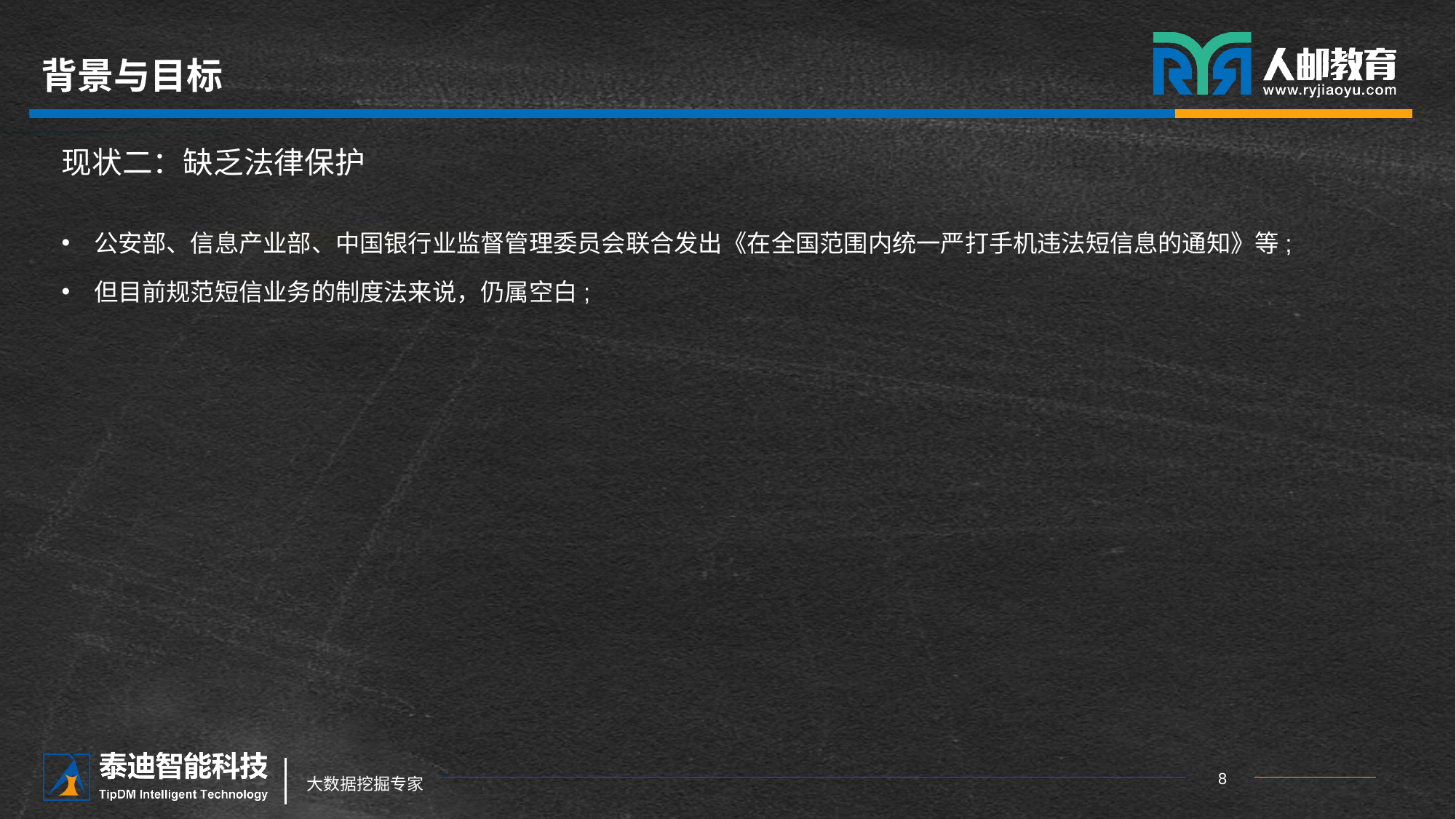

# 背景与目标
现状二：缺乏法律保护
公安部、信息产业部、中国银行业监督管理委员会联合发出《在全国范围内统一严打手机违法短信息的通知》等;
但目前规范短信业务的制度法来说，仍属空白;